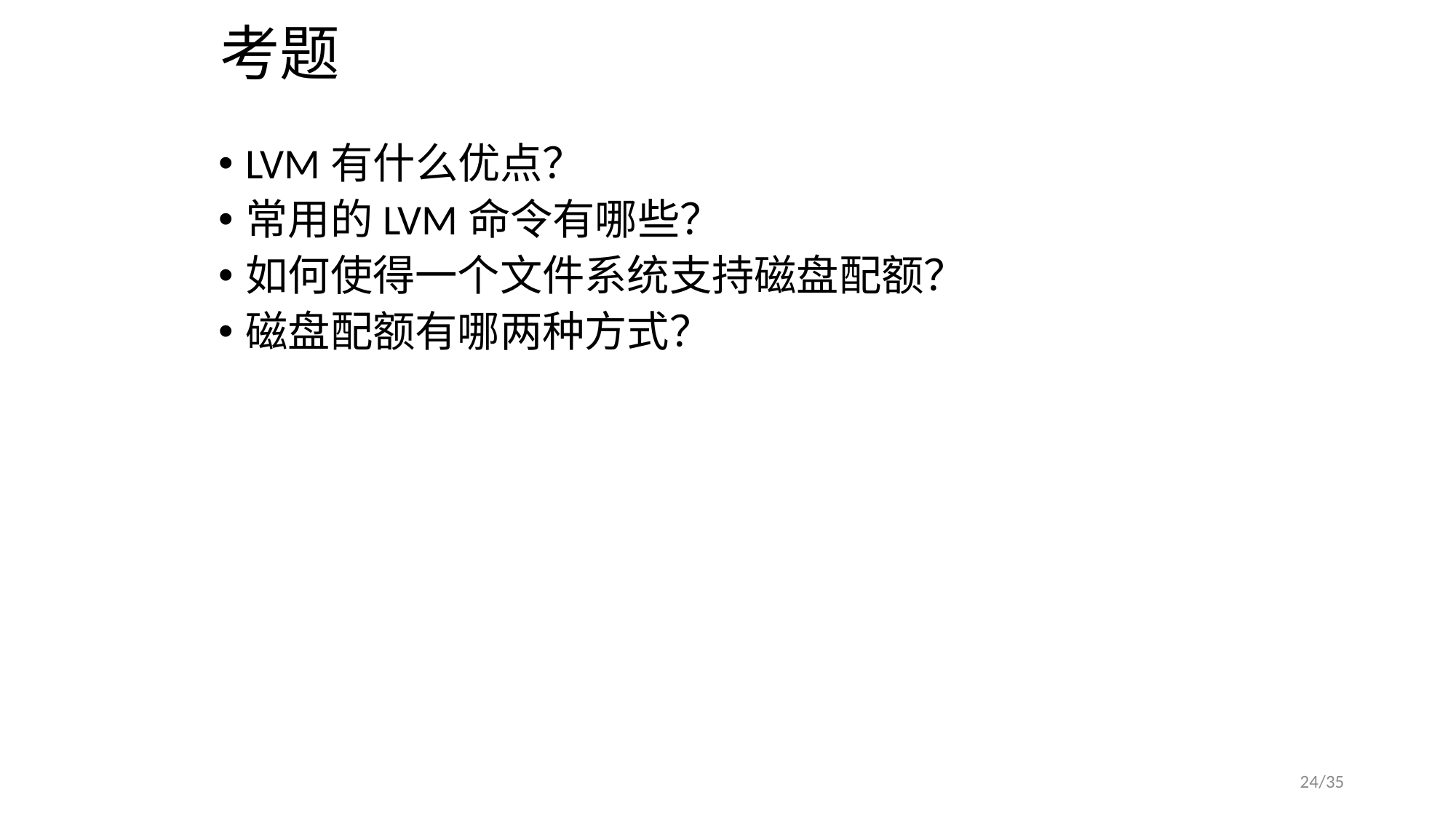

# 考题
LVM有什么优点？
常用的LVM命令有哪些？
如何使得一个文件系统支持磁盘配额？
磁盘配额有哪两种方式？
24/35